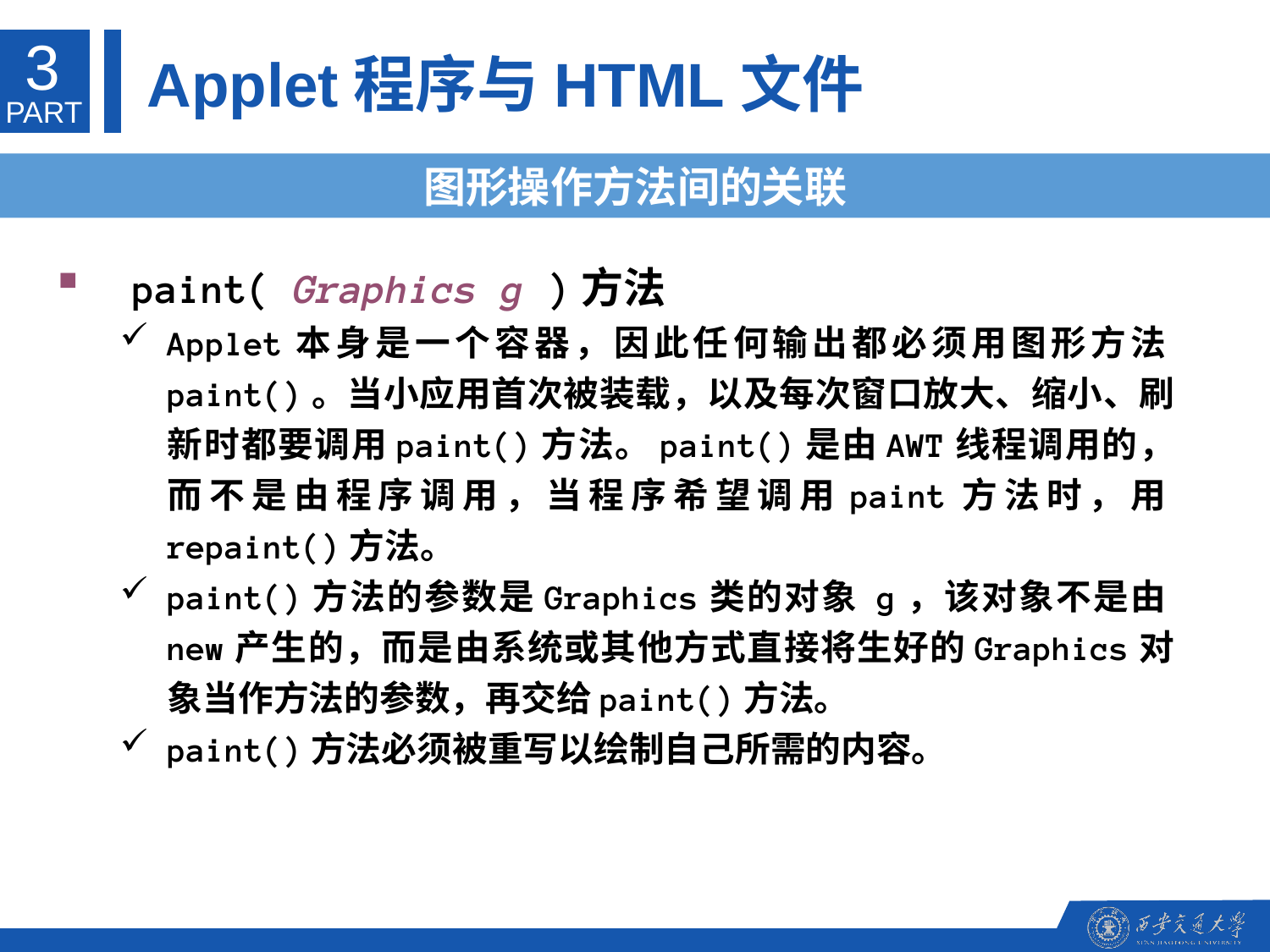

3
Applet程序与HTML文件
PART
图形操作方法间的关联
  paint( Graphics g )方法
Applet本身是一个容器，因此任何输出都必须用图形方法paint()。当小应用首次被装载，以及每次窗口放大、缩小、刷新时都要调用paint()方法。paint()是由AWT线程调用的，而不是由程序调用，当程序希望调用paint方法时，用repaint()方法。
paint()方法的参数是Graphics类的对象 g，该对象不是由new产生的，而是由系统或其他方式直接将生好的Graphics对象当作方法的参数，再交给paint()方法。
paint()方法必须被重写以绘制自己所需的内容。